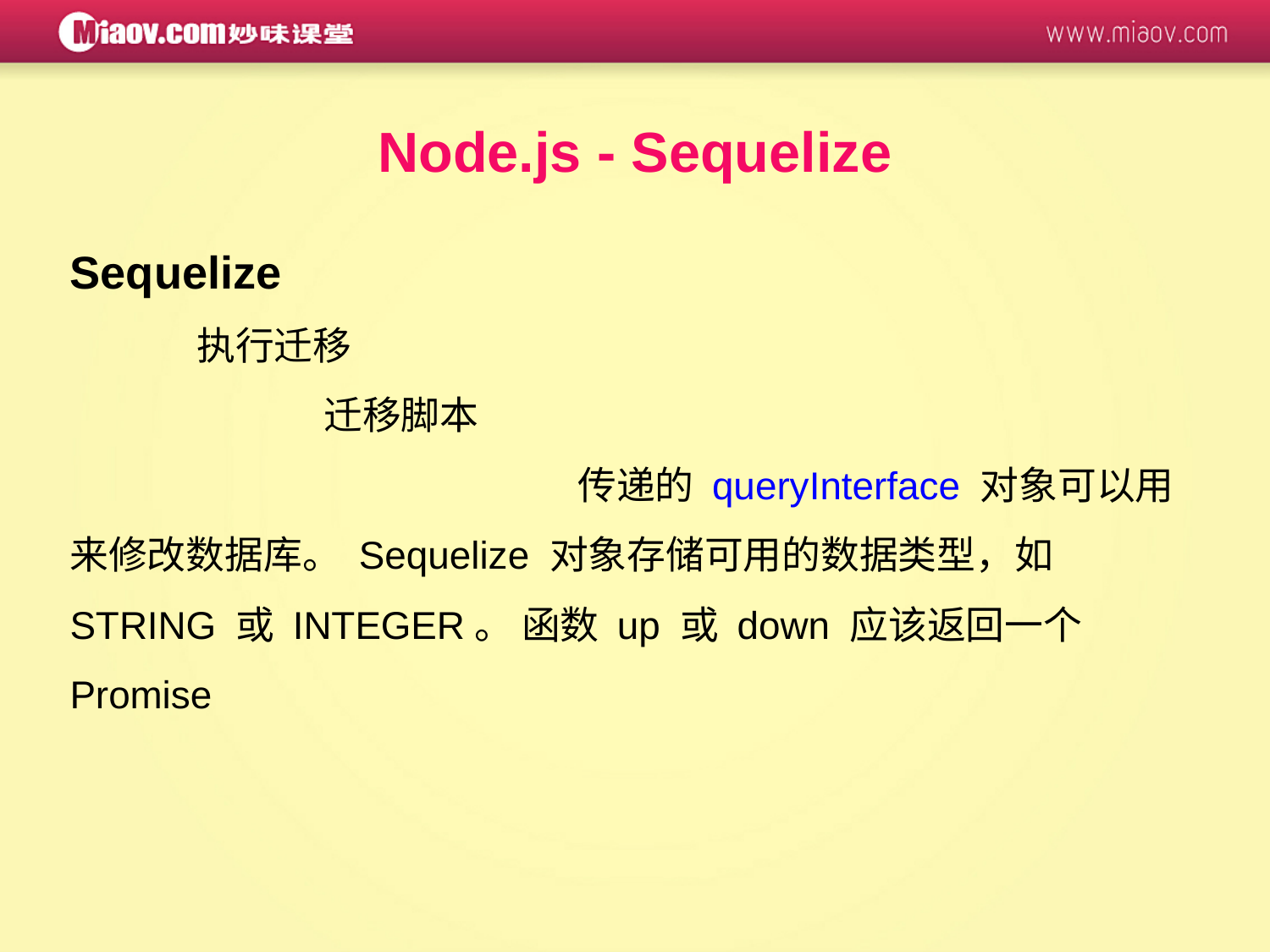

Node.js - Sequelize
Sequelize
	执行迁移
		迁移脚本
				传递的 queryInterface 对象可以用来修改数据库。 Sequelize 对象存储可用的数据类型，如 STRING 或 INTEGER。 函数 up 或 down 应该返回一个 Promise